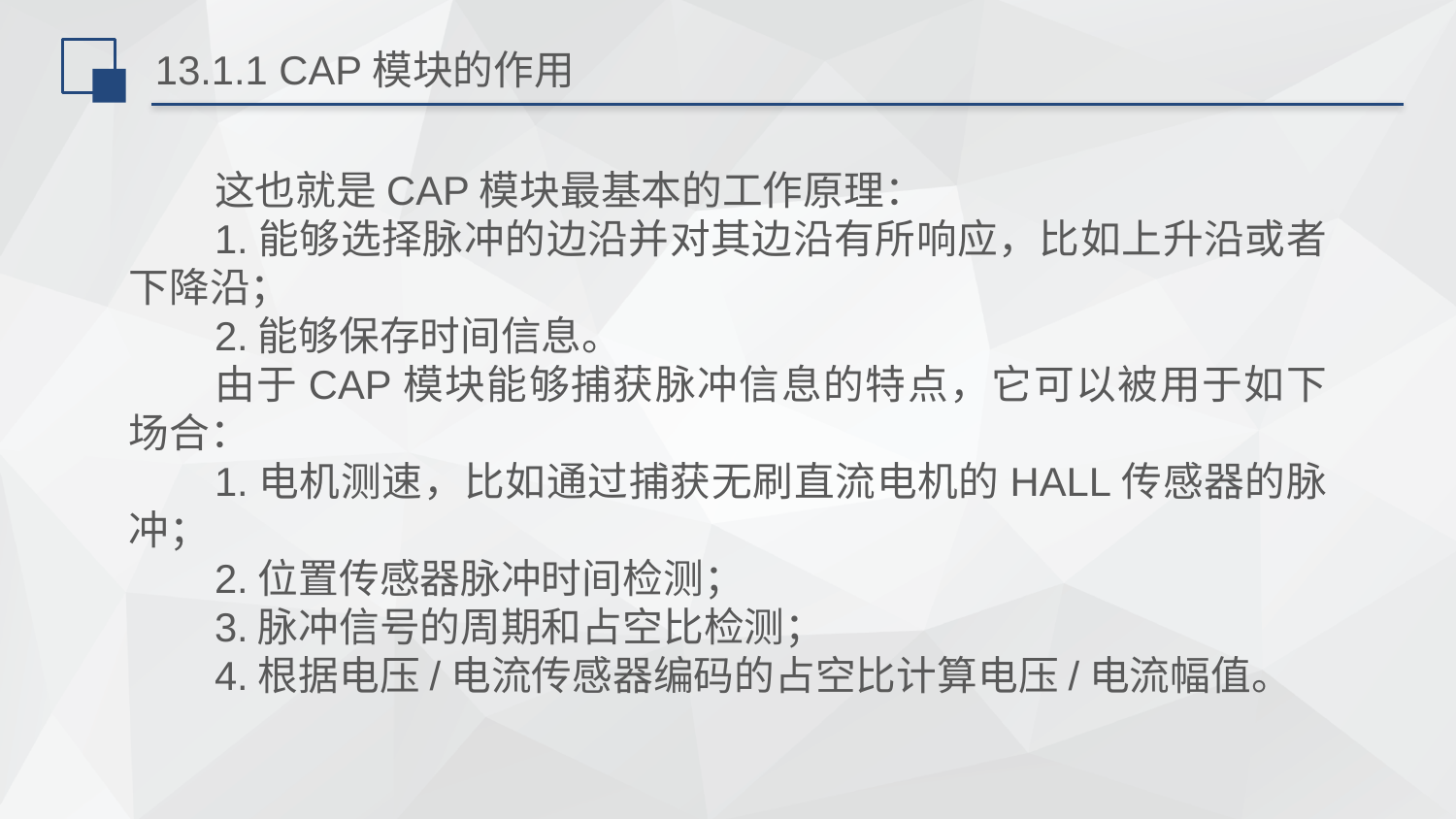

# 13.1.1 CAP模块的作用
这也就是CAP模块最基本的工作原理：
1.能够选择脉冲的边沿并对其边沿有所响应，比如上升沿或者下降沿；
2.能够保存时间信息。
由于CAP模块能够捕获脉冲信息的特点，它可以被用于如下场合：
1.电机测速，比如通过捕获无刷直流电机的HALL传感器的脉冲；
2.位置传感器脉冲时间检测；
3.脉冲信号的周期和占空比检测；
4.根据电压/电流传感器编码的占空比计算电压/电流幅值。